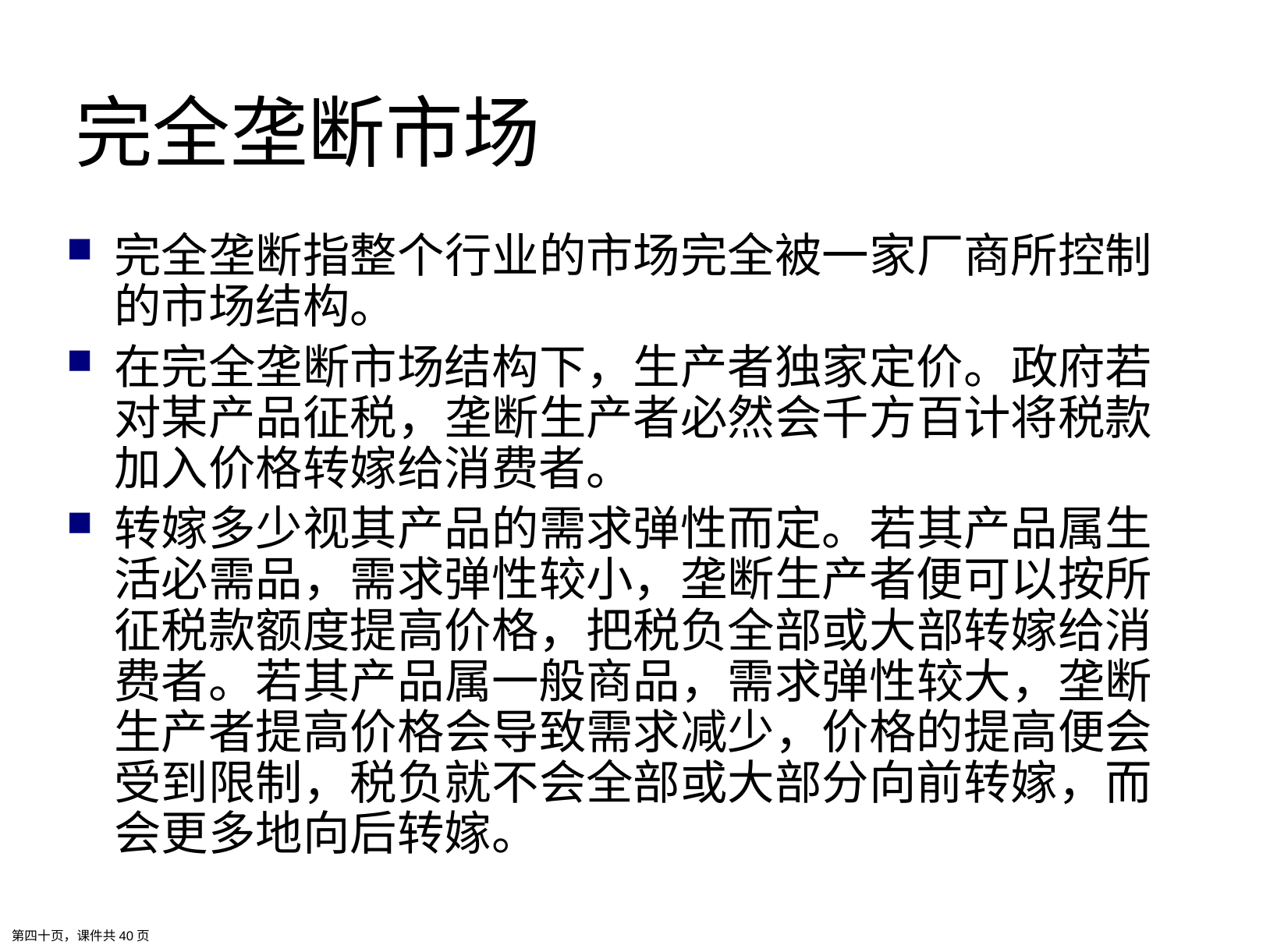

完全垄断市场
完全垄断指整个行业的市场完全被一家厂商所控制的市场结构。
在完全垄断市场结构下，生产者独家定价。政府若对某产品征税，垄断生产者必然会千方百计将税款加入价格转嫁给消费者。
转嫁多少视其产品的需求弹性而定。若其产品属生活必需品，需求弹性较小，垄断生产者便可以按所征税款额度提高价格，把税负全部或大部转嫁给消费者。若其产品属一般商品，需求弹性较大，垄断生产者提高价格会导致需求减少，价格的提高便会受到限制，税负就不会全部或大部分向前转嫁，而会更多地向后转嫁。
第四十页，课件共40页